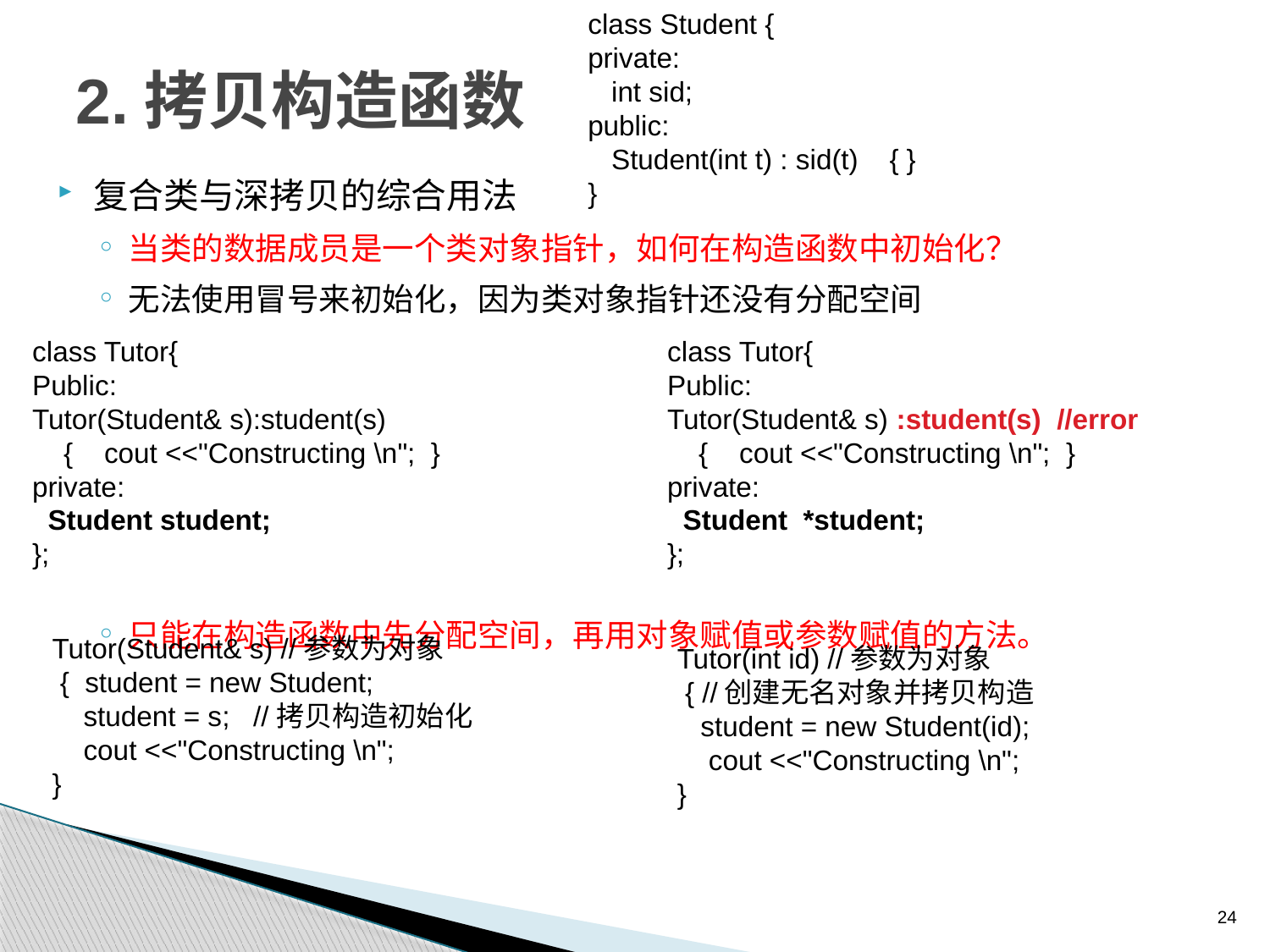

class Student {
private:
   int sid;
public:
   Student(int t) : sid(t)    { }
}
# 2.拷贝构造函数
复合类与深拷贝的综合用法
当类的数据成员是一个类对象指针，如何在构造函数中初始化？
无法使用冒号来初始化，因为类对象指针还没有分配空间

只能在构造函数中先分配空间，再用对象赋值或参数赋值的方法。

class Tutor{
Public:
Tutor(Student& s):student(s)
    {    cout <<"Constructing \n";  }
private:
  Student student;
};
class Tutor{
Public:
Tutor(Student& s) :student(s)  //error
    {    cout <<"Constructing \n";  }
private:
  Student  *student;
};
Tutor(Student& s) //参数为对象
 {  student = new Student;
    student = s;   //拷贝构造初始化
    cout <<"Constructing \n";
}
Tutor(int id) //参数为对象
 { //创建无名对象并拷贝构造
   student = new Student(id);
    cout <<"Constructing \n";
}
24